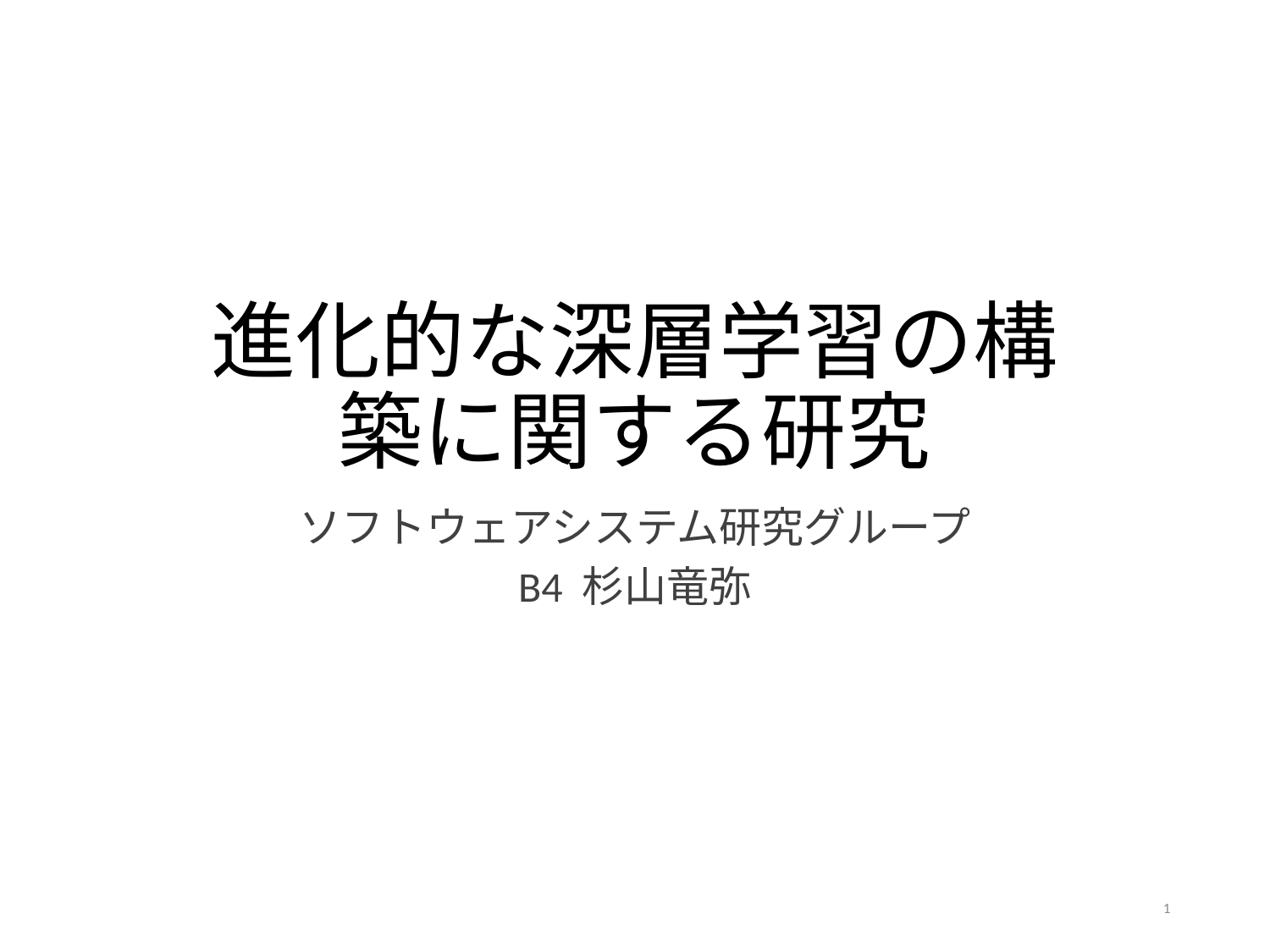

# 進化的な深層学習の構築に関する研究
ソフトウェアシステム研究グループ
B4 杉山竜弥
1